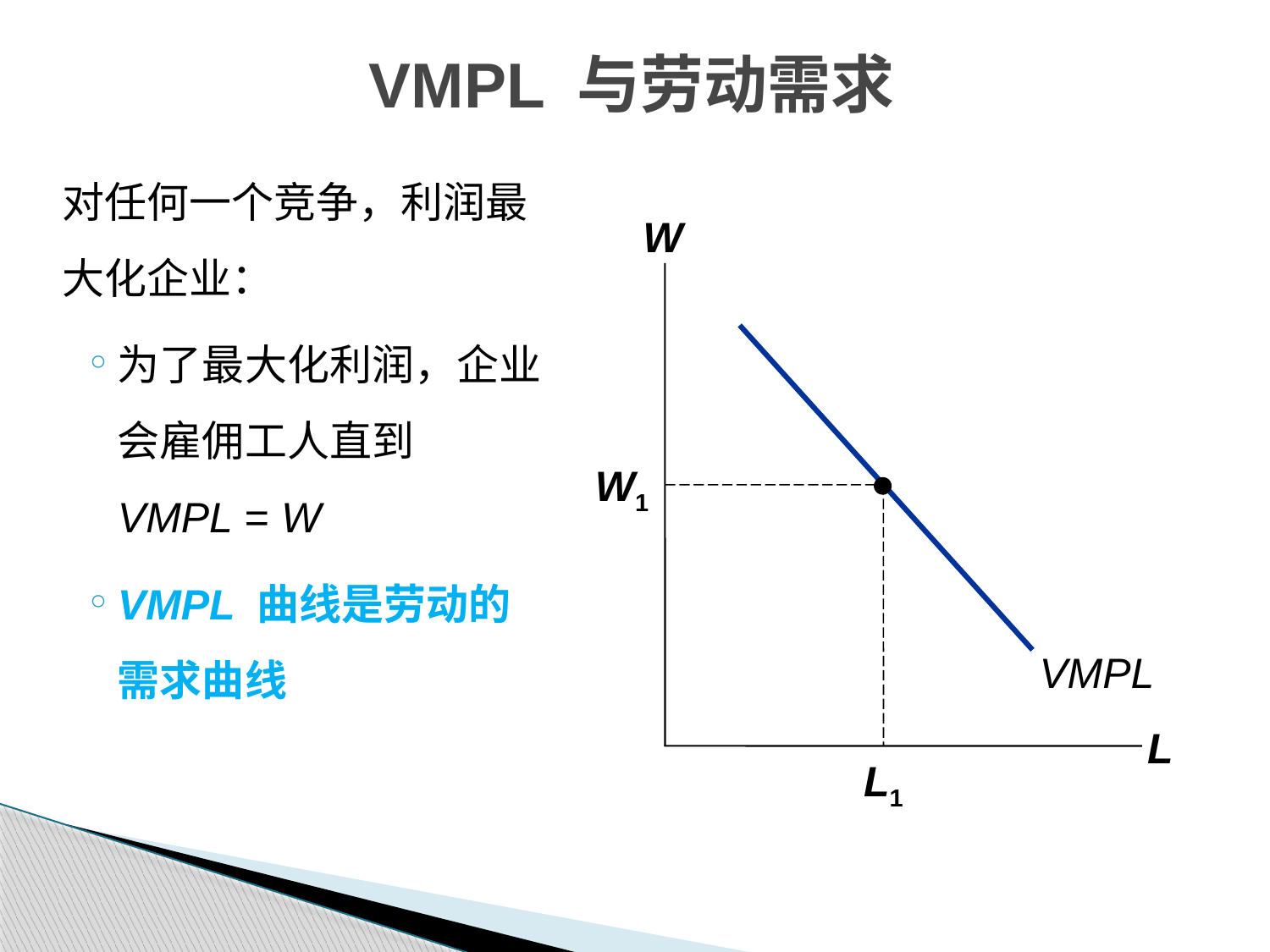

VMPL 与劳动需求
对任何一个竞争，利润最大化企业：
为了最大化利润，企业会雇佣工人直到 VMPL = W
VMPL 曲线是劳动的需求曲线
W

L

VMPL
W1

L1